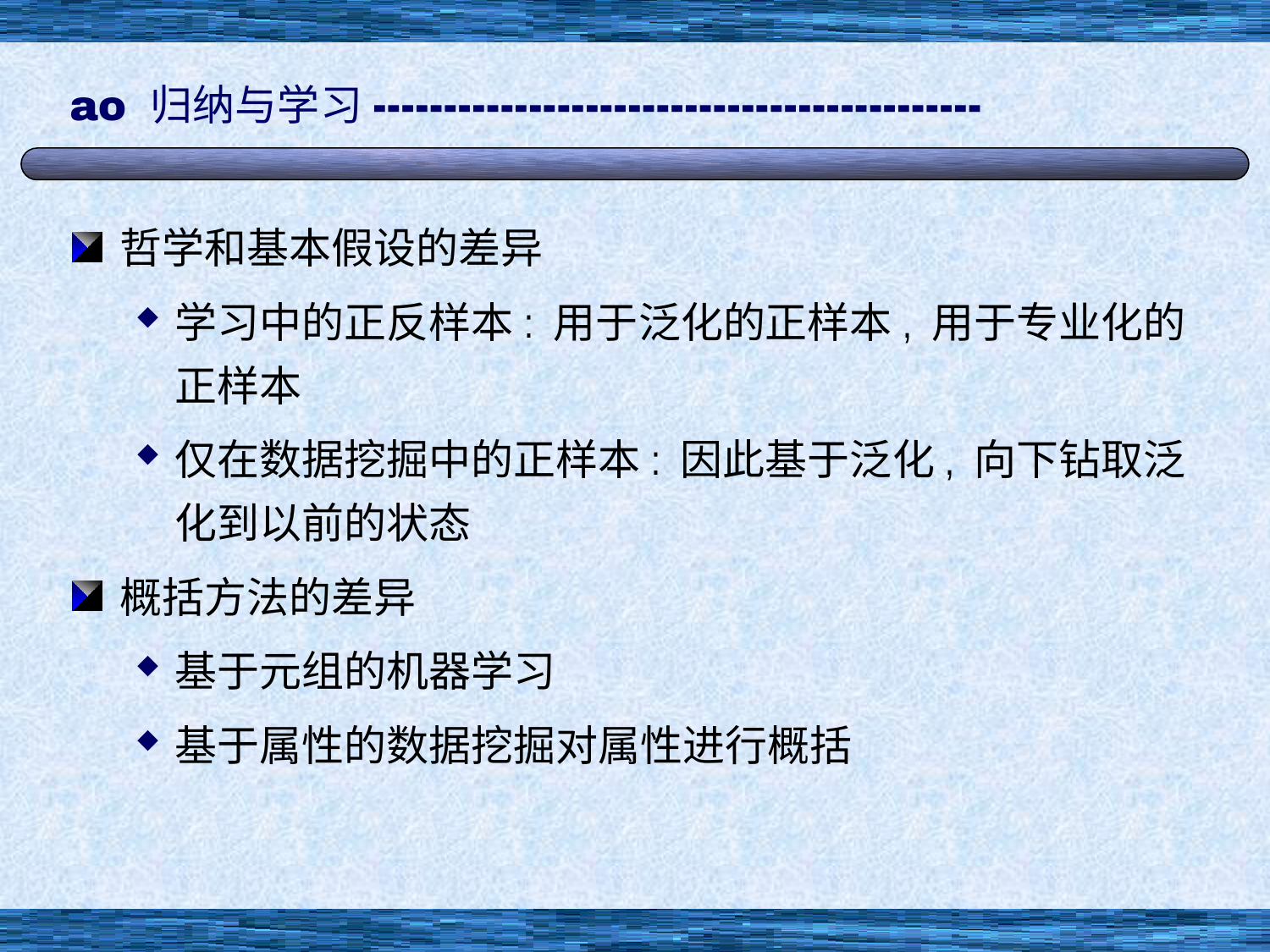

# ao 归纳与学习-------------------------------------------
哲学和基本假设的差异
学习中的正反样本: 用于泛化的正样本, 用于专业化的正样本
仅在数据挖掘中的正样本: 因此基于泛化, 向下钻取泛化到以前的状态
概括方法的差异
基于元组的机器学习
基于属性的数据挖掘对属性进行概括